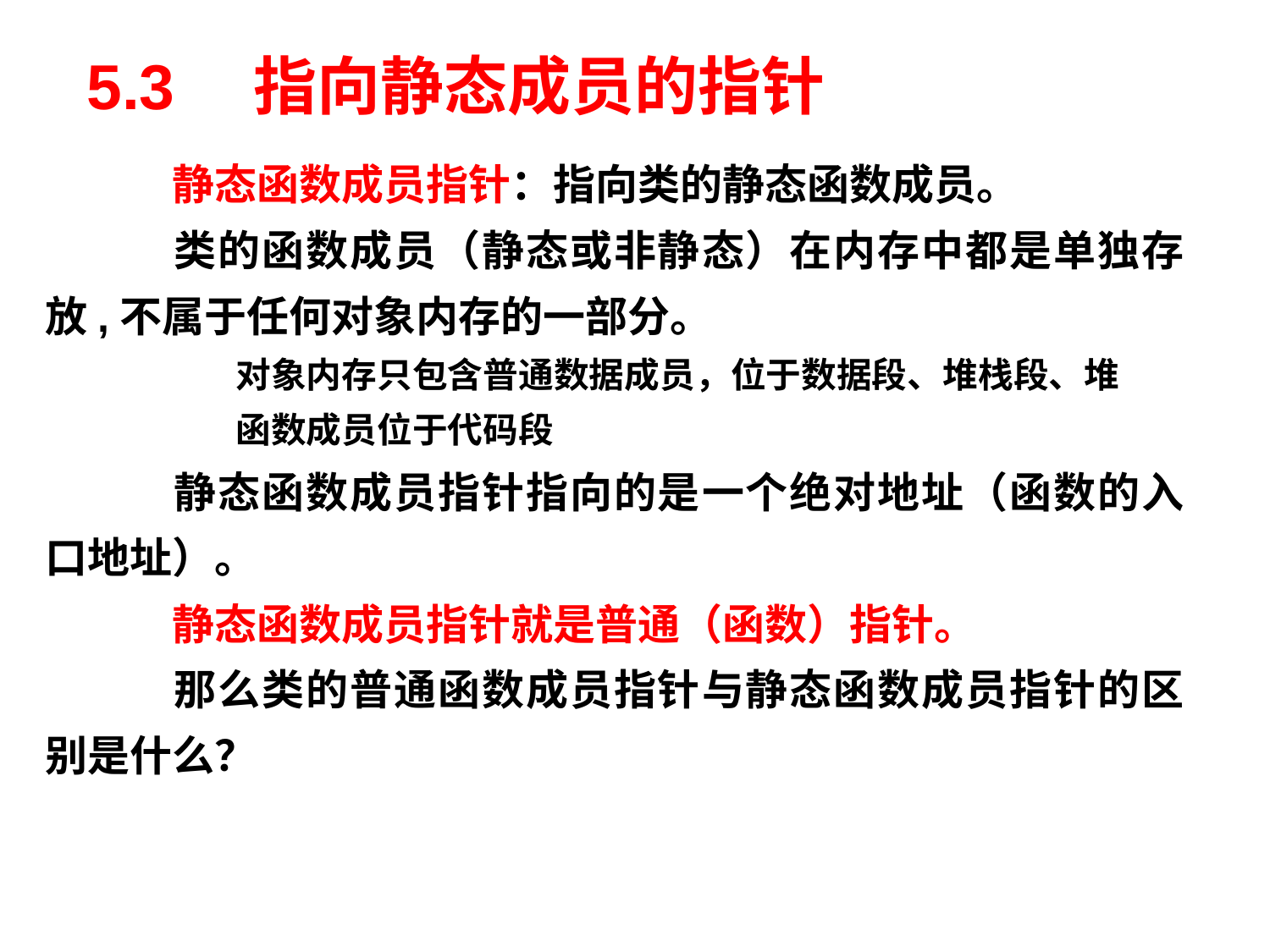

# 5.3　指向静态成员的指针
	静态函数成员指针：指向类的静态函数成员。
	类的函数成员（静态或非静态）在内存中都是单独存放,不属于任何对象内存的一部分。
	对象内存只包含普通数据成员，位于数据段、堆栈段、堆
	函数成员位于代码段
	静态函数成员指针指向的是一个绝对地址（函数的入口地址）。
	静态函数成员指针就是普通（函数）指针。
	那么类的普通函数成员指针与静态函数成员指针的区别是什么？